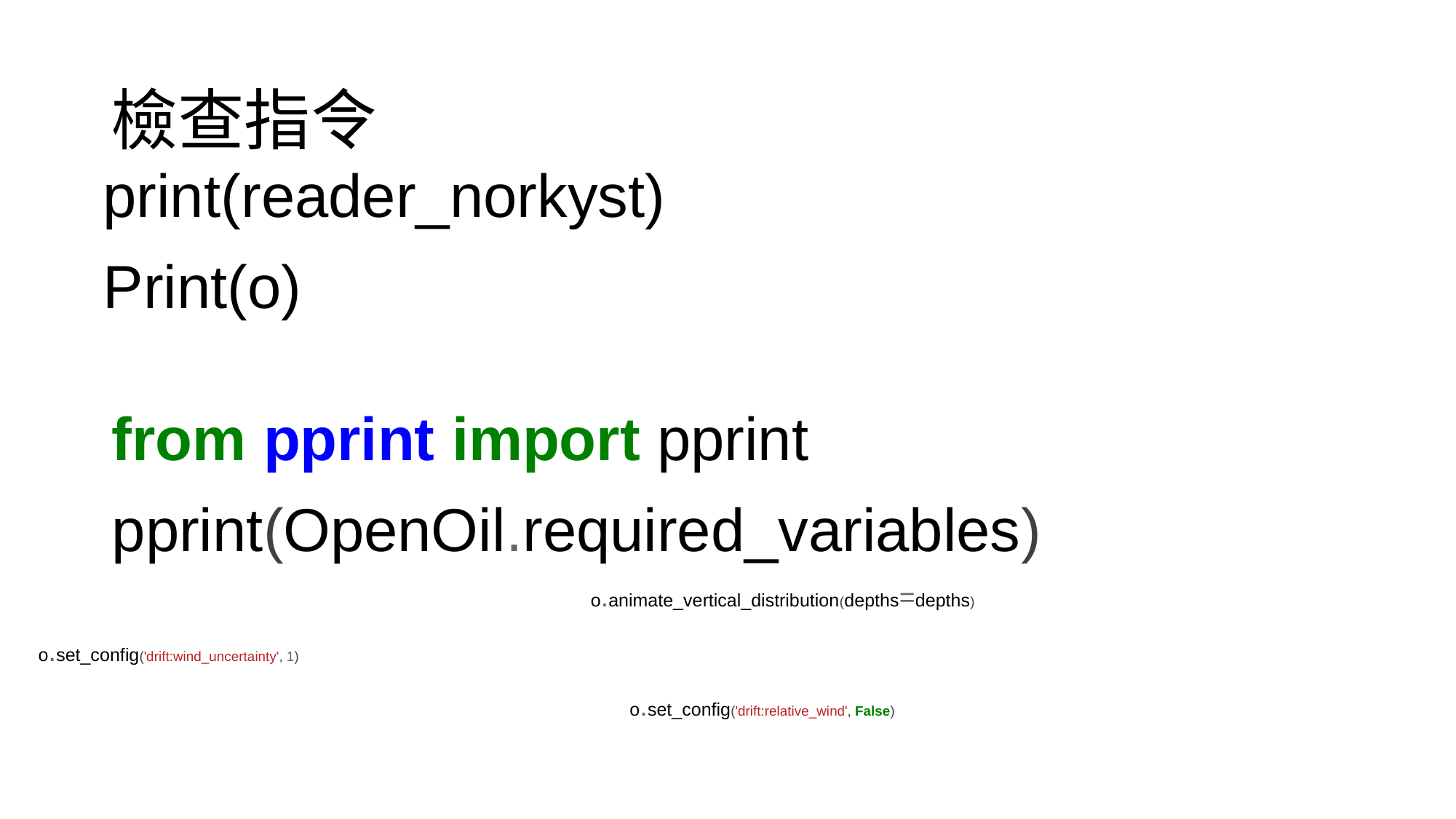

# 檢查指令
print(reader_norkyst)
Print(o)
from pprint import pprint
pprint(OpenOil.required_variables)
o.animate_vertical_distribution(depths=depths)
o.set_config('drift:wind_uncertainty', 1)
o.set_config('drift:relative_wind', False)